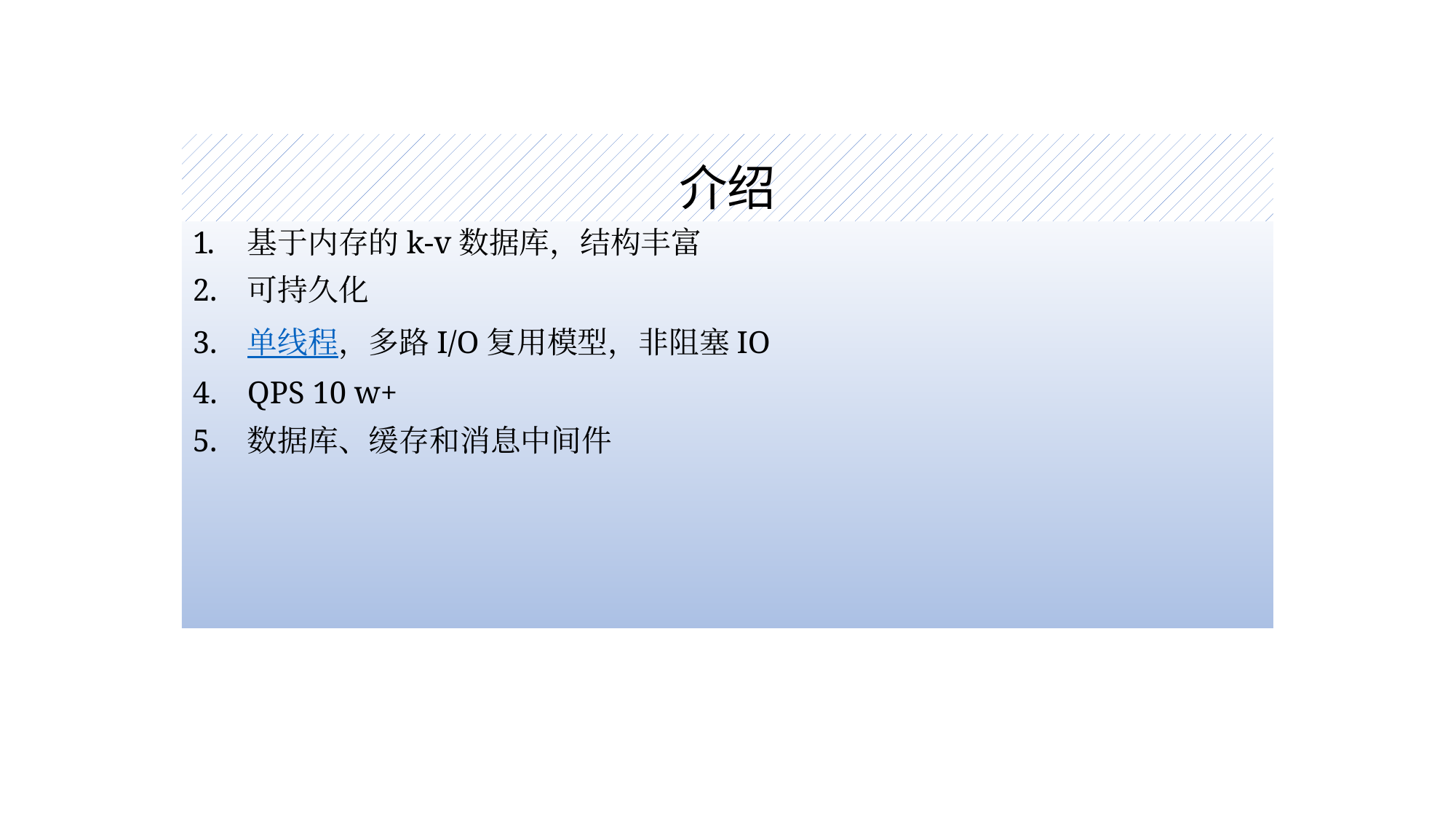

# 介绍
基于内存的k-v数据库，结构丰富
可持久化
单线程，多路I/O复用模型，非阻塞IO
QPS 10 w+
数据库、缓存和消息中间件